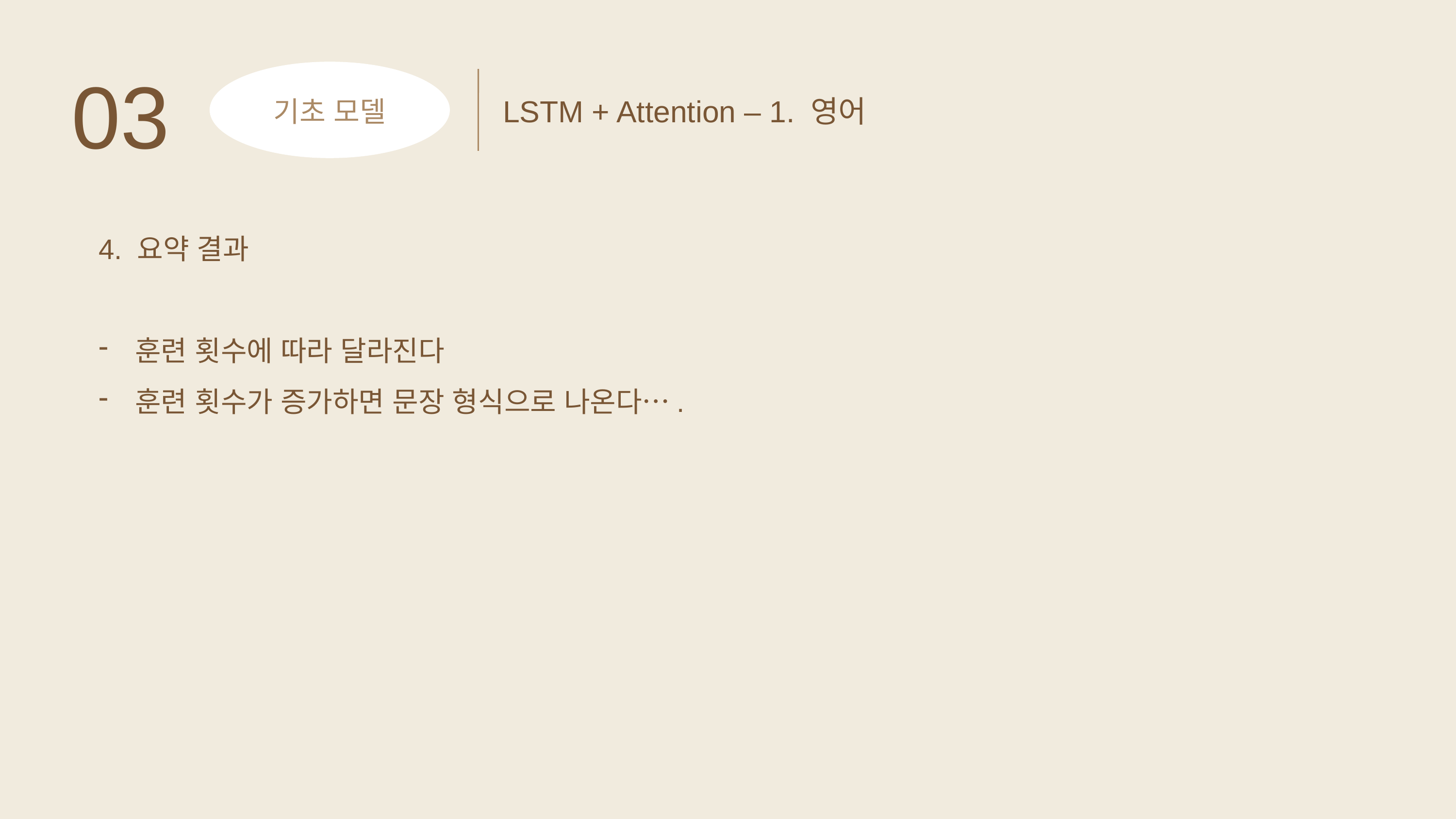

03

LSTM + Attention – 1. 영어
기초 모델
4. 요약 결과

훈련 횟수에 따라 달라진다
훈련 횟수가 증가하면 문장 형식으로 나온다….